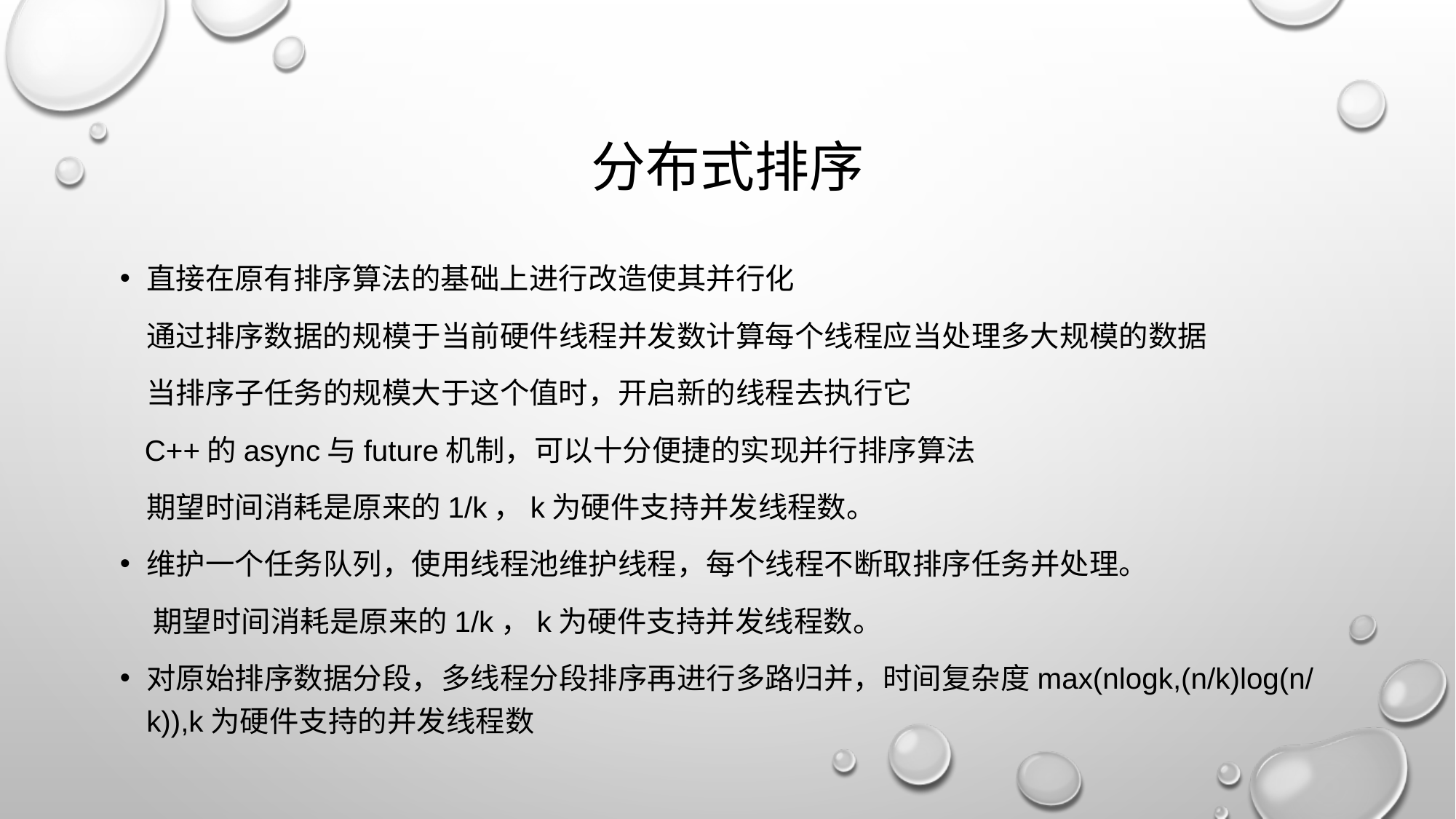

# 分布式排序
直接在原有排序算法的基础上进行改造使其并行化
   通过排序数据的规模于当前硬件线程并发数计算每个线程应当处理多大规模的数据
   当排序子任务的规模大于这个值时，开启新的线程去执行它
   C++的async与future机制，可以十分便捷的实现并行排序算法
   期望时间消耗是原来的1/k，k为硬件支持并发线程数。
维护一个任务队列，使用线程池维护线程，每个线程不断取排序任务并处理。
    期望时间消耗是原来的1/k，k为硬件支持并发线程数。
对原始排序数据分段，多线程分段排序再进行多路归并，时间复杂度max(nlogk,(n/k)log(n/k)),k为硬件支持的并发线程数